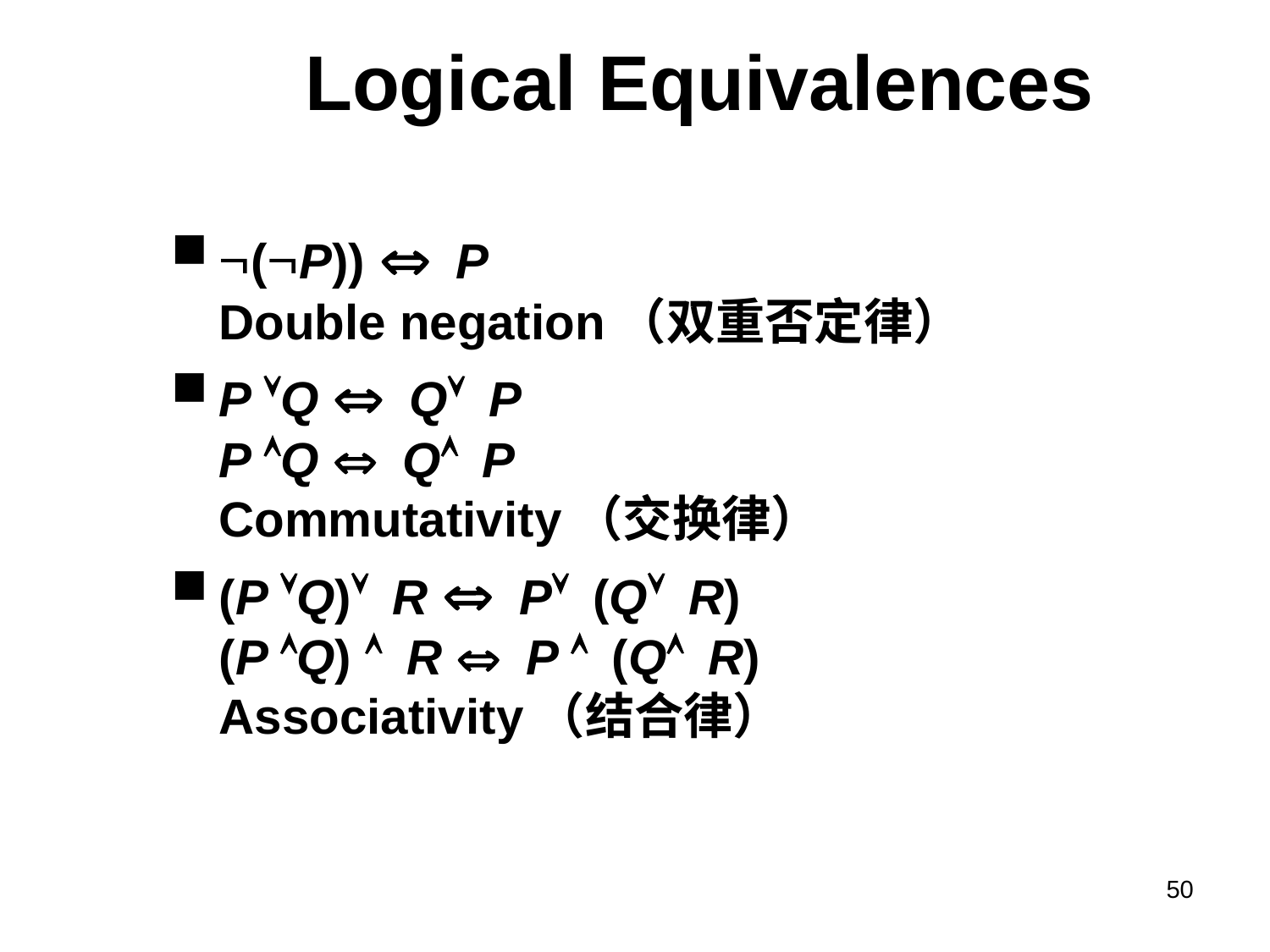

# Logical Equivalences
¬(¬P)) ⇔ P
Double negation（双重否定律）
P ∨Q ⇔ Q∨ P
P ∧Q ⇔ Q∧ P
Commutativity（交换律）
(P ∨Q)∨ R ⇔ P∨ (Q∨ R)
(P ∧Q) ∧ R ⇔ P ∧ (Q∧ R)
Associativity（结合律）
50